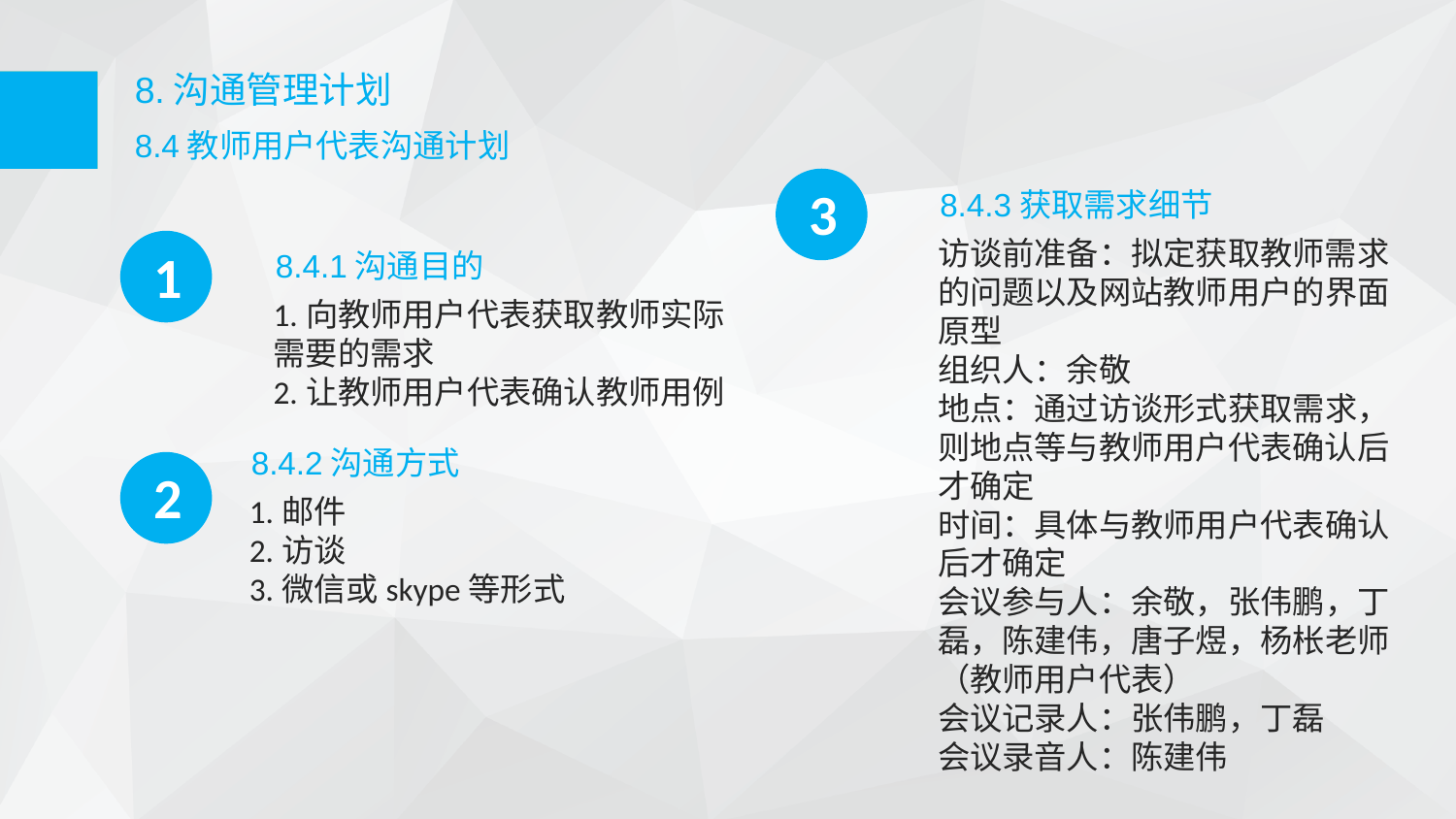

8.沟通管理计划

8.4教师用户代表沟通计划

3
8.4.3获取需求细节
访谈前准备：拟定获取教师需求的问题以及网站教师用户的界面原型
组织人：余敬
地点：通过访谈形式获取需求，则地点等与教师用户代表确认后才确定
时间：具体与教师用户代表确认后才确定
会议参与人：余敬，张伟鹏，丁磊，陈建伟，唐子煜，杨枨老师（教师用户代表）
会议记录人：张伟鹏，丁磊
会议录音人：陈建伟

1
8.4.1沟通目的
1.向教师用户代表获取教师实际需要的需求
2.让教师用户代表确认教师用例
8.4.2沟通方式
1.邮件
2.访谈
3.微信或skype等形式

2